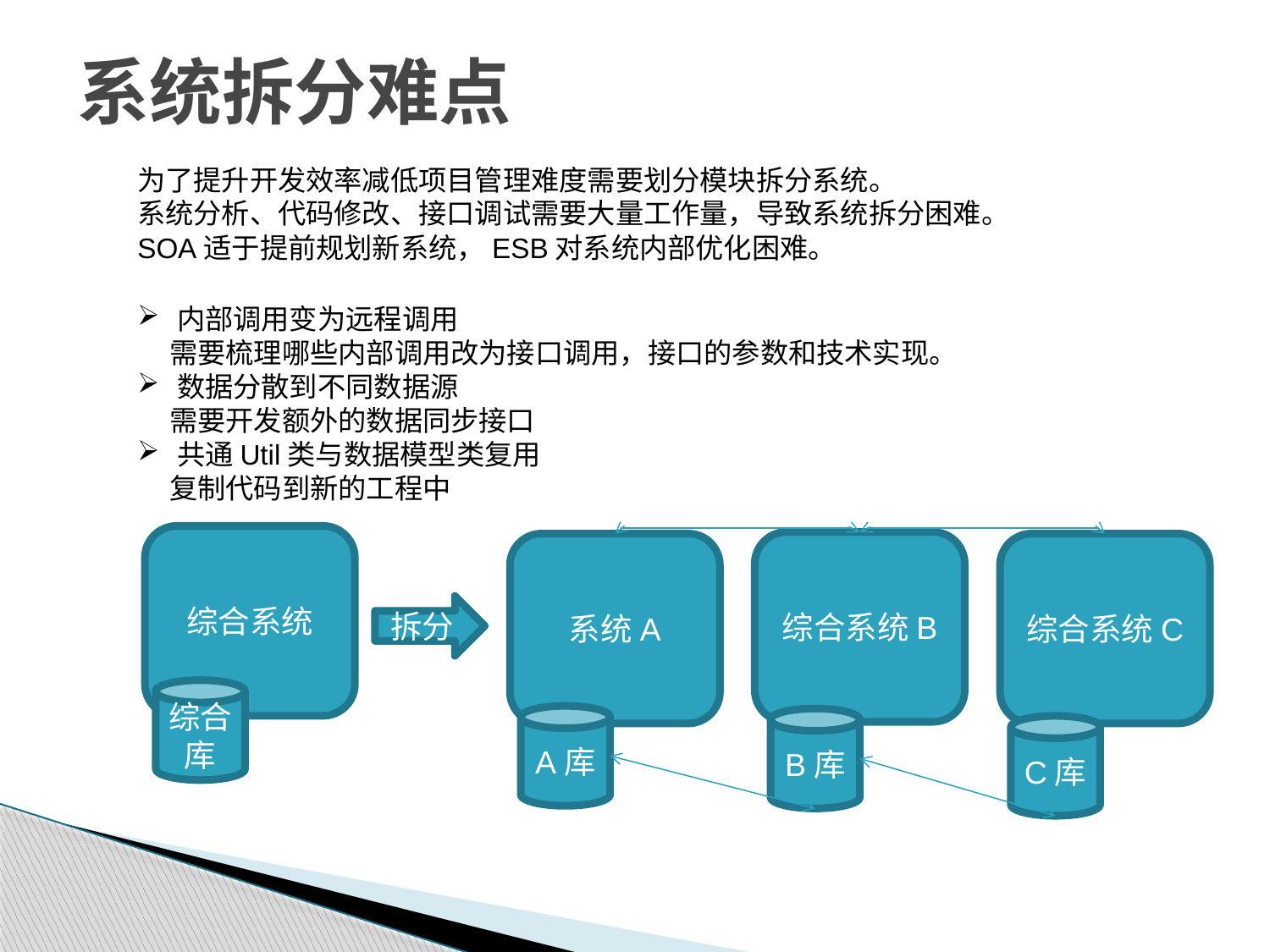

# 系统拆分难点
为了提升开发效率减低项目管理难度需要划分模块拆分系统。
系统分析、代码修改、接口调试需要大量工作量，导致系统拆分困难。
SOA适于提前规划新系统，ESB对系统内部优化困难。

内部调用变为远程调用
    需要梳理哪些内部调用改为接口调用，接口的参数和技术实现。
数据分散到不同数据源
    需要开发额外的数据同步接口
共通Util类与数据模型类复用
    复制代码到新的工程中

综合系统
综合系统B
系统A
综合系统C
拆分
综合库
A库
B库
C库